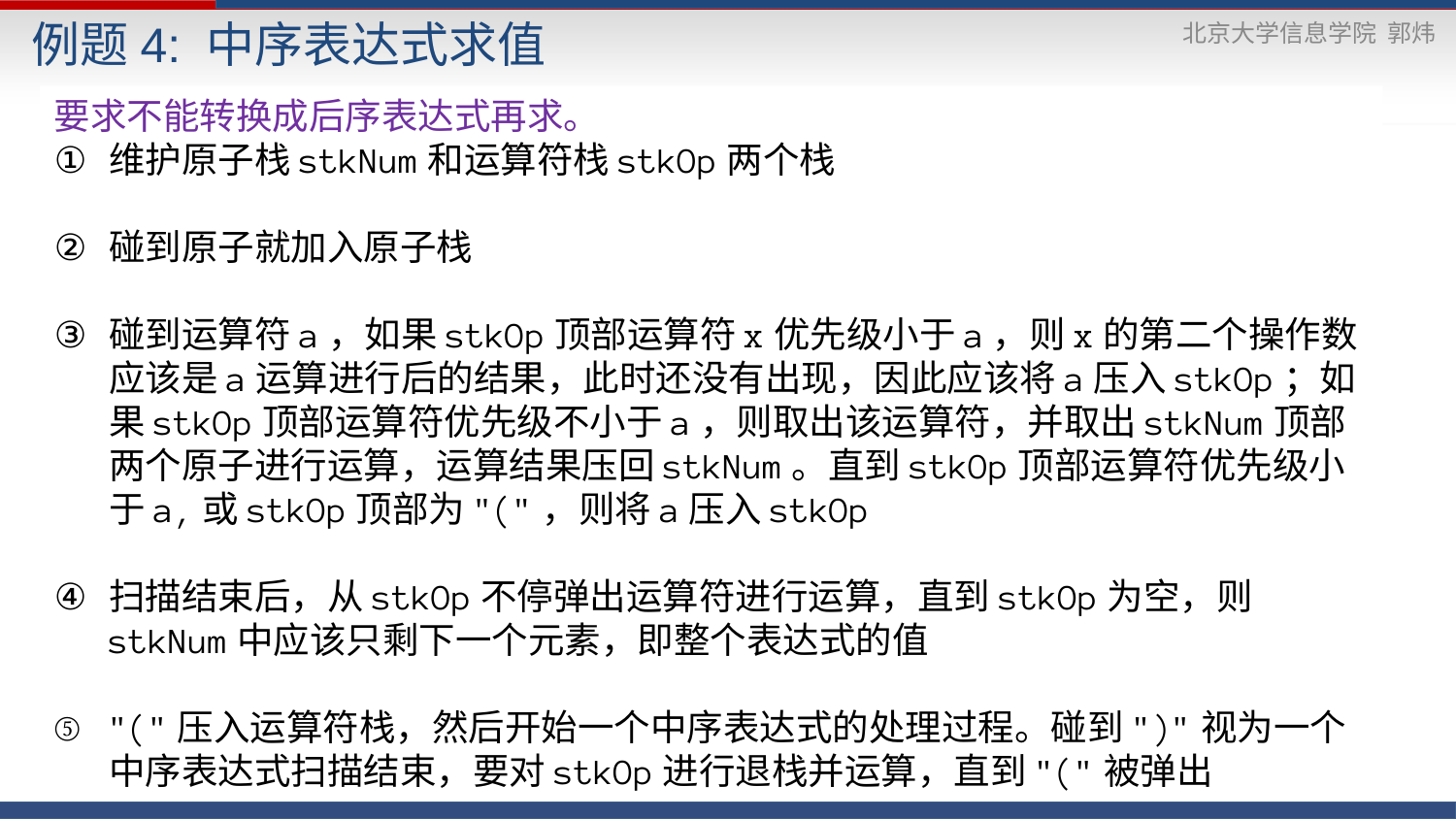

例题4: 中序表达式求值
要求不能转换成后序表达式再求。
维护原子栈stkNum和运算符栈stkOp两个栈

碰到原子就加入原子栈

碰到运算符a，如果stkOp顶部运算符x优先级小于a，则x的第二个操作数应该是a运算进行后的结果，此时还没有出现，因此应该将a压入stkOp；如果stkOp顶部运算符优先级不小于a，则取出该运算符，并取出stkNum顶部两个原子进行运算，运算结果压回stkNum。直到stkOp顶部运算符优先级小于a,或stkOp顶部为"("，则将a压入stkOp

扫描结束后，从stkOp不停弹出运算符进行运算，直到stkOp为空，则stkNum中应该只剩下一个元素，即整个表达式的值

"("压入运算符栈，然后开始一个中序表达式的处理过程。碰到")"视为一个中序表达式扫描结束，要对stkOp进行退栈并运算，直到"("被弹出
20